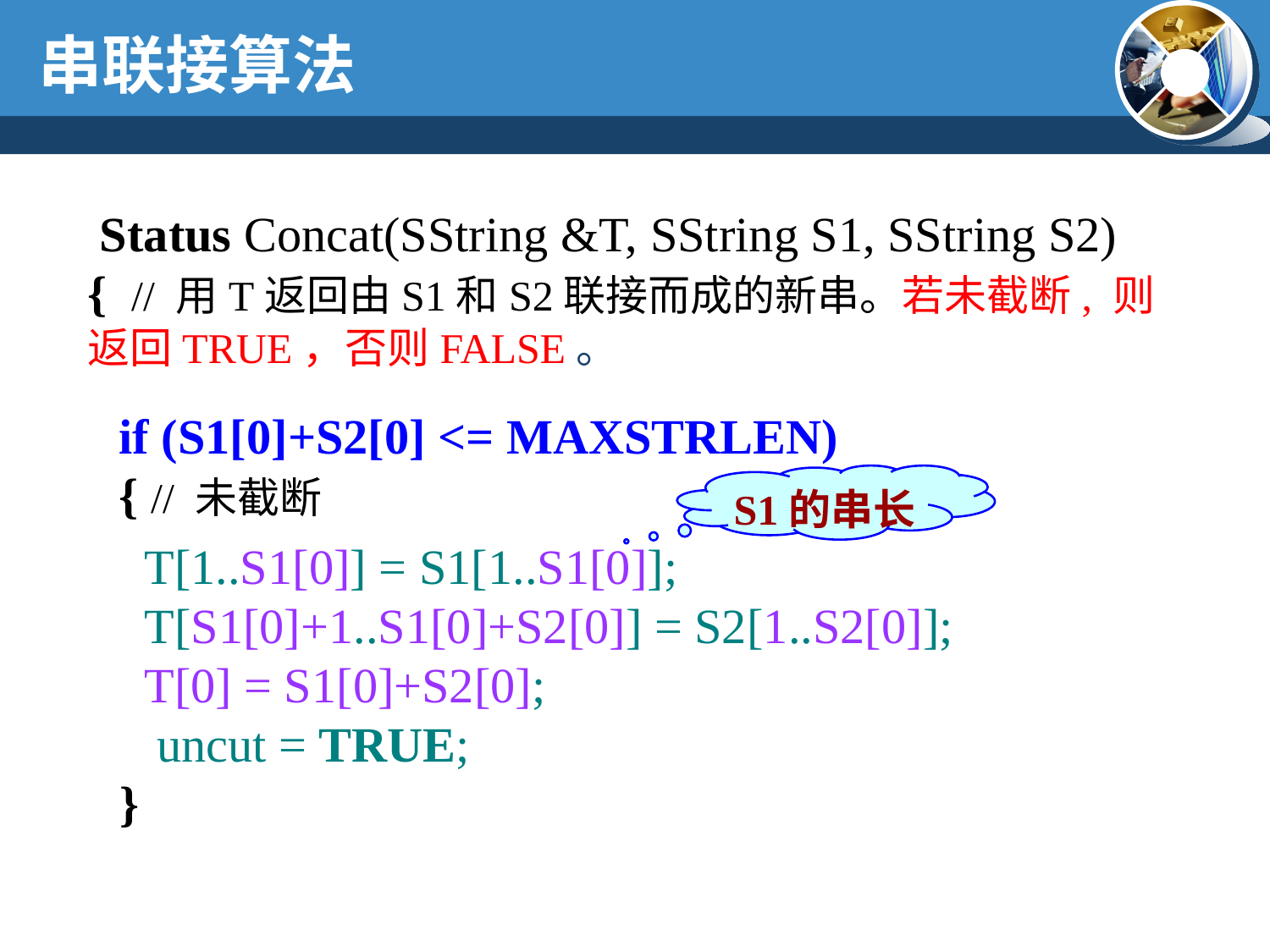

串联接算法
 Status Concat(SString &T, SString S1, SString S2)
{  // 用T返回由S1和S2联接而成的新串。若未截断, 则返回TRUE，否则FALSE。
if (S1[0]+S2[0] <= MAXSTRLEN)
{ // 未截断
S1的串长
   T[1..S1[0]] = S1[1..S1[0]];
   T[S1[0]+1..S1[0]+S2[0]] = S2[1..S2[0]];
   T[0] = S1[0]+S2[0];
    uncut = TRUE;
 }